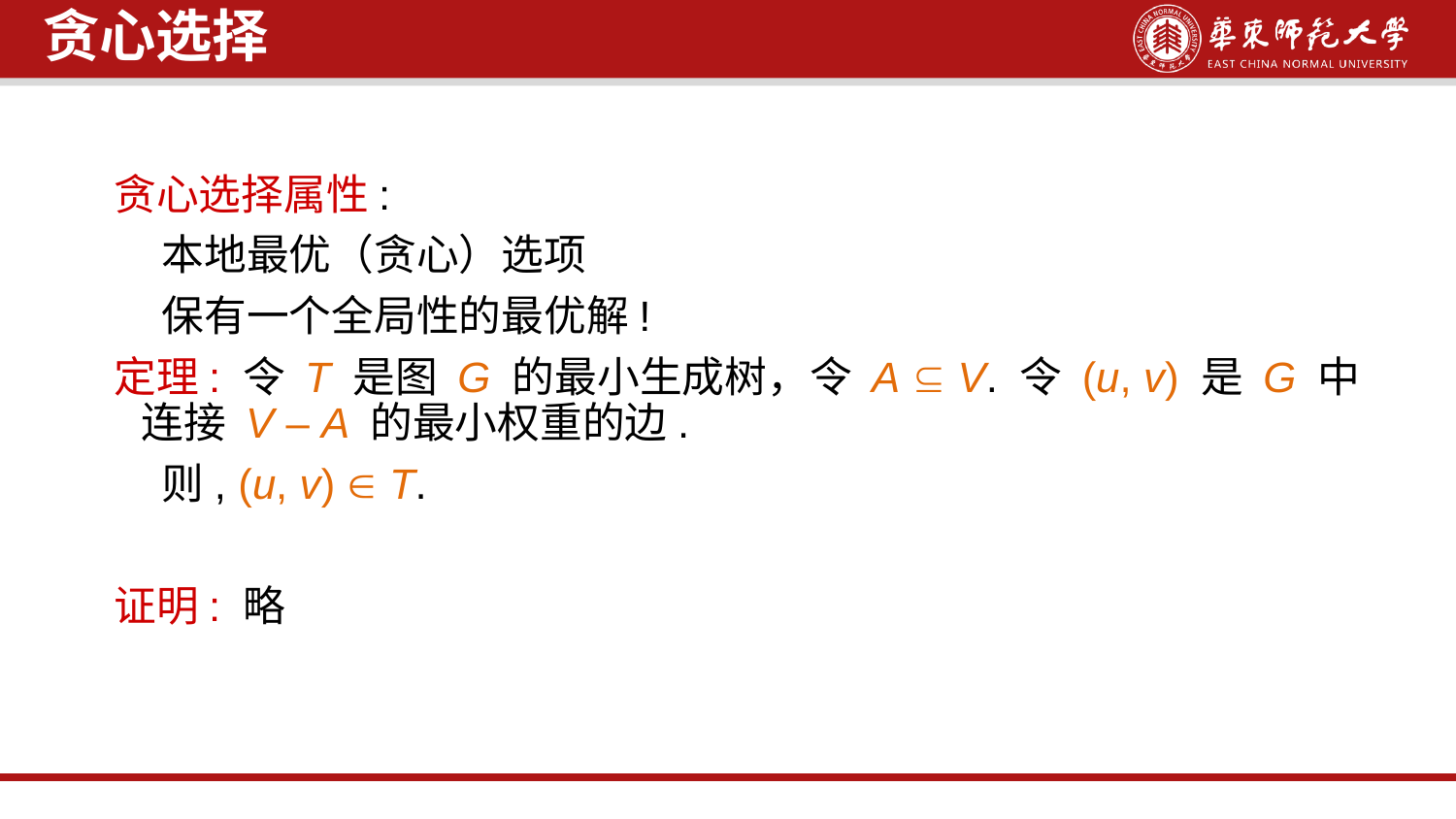

贪心选择
贪心选择属性:
    本地最优（贪心）选项
    保有一个全局性的最优解!
定理: 令 T 是图 G 的最小生成树，令 A ⊆ V. 令 (u, v) 是 G 中连接 V – A 的最小权重的边.
    则, (u, v) ∈ T.

证明: 略